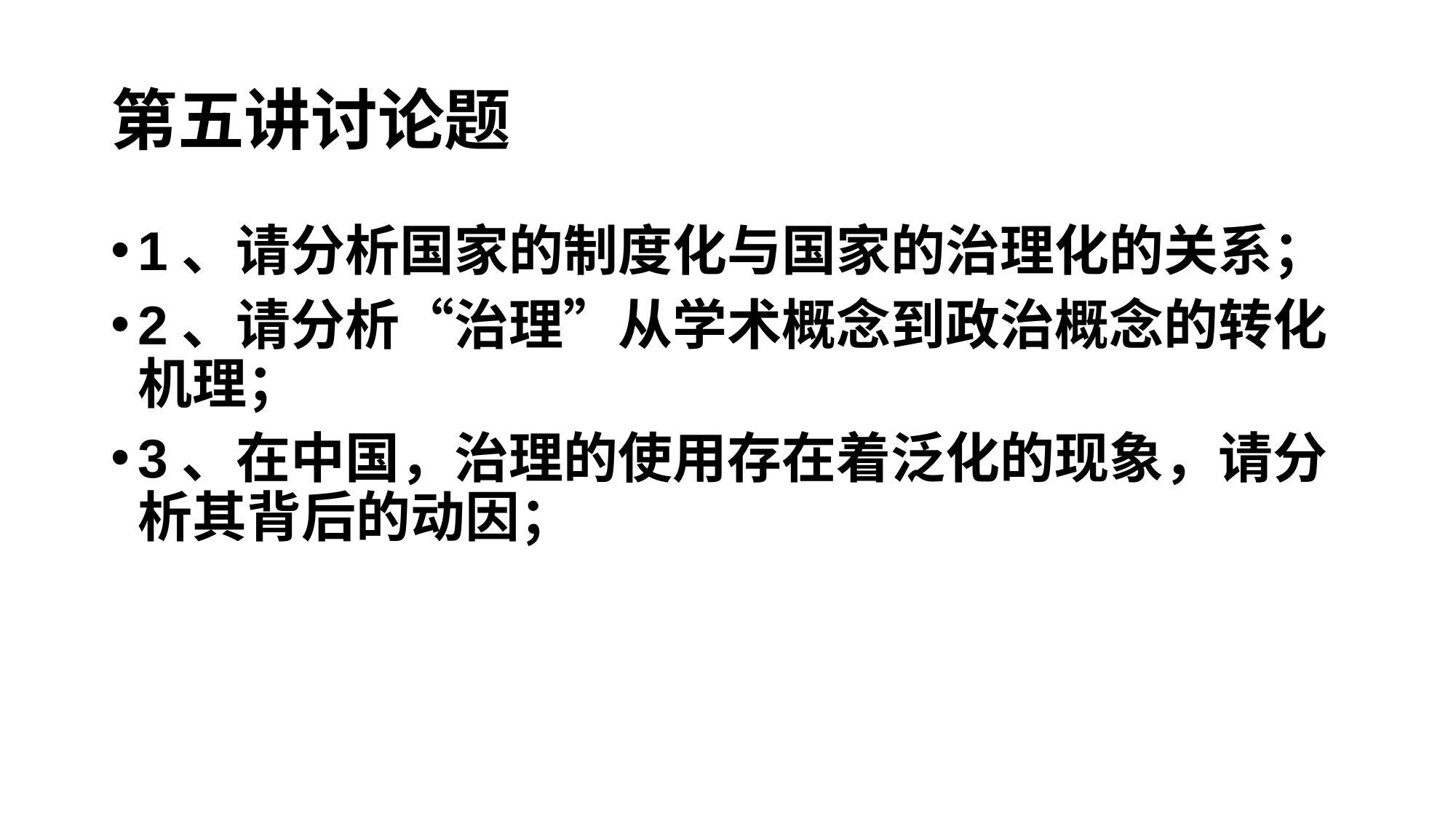

# 第五讲讨论题
1、请分析国家的制度化与国家的治理化的关系；
2、请分析“治理”从学术概念到政治概念的转化机理；
3、在中国，治理的使用存在着泛化的现象，请分析其背后的动因；